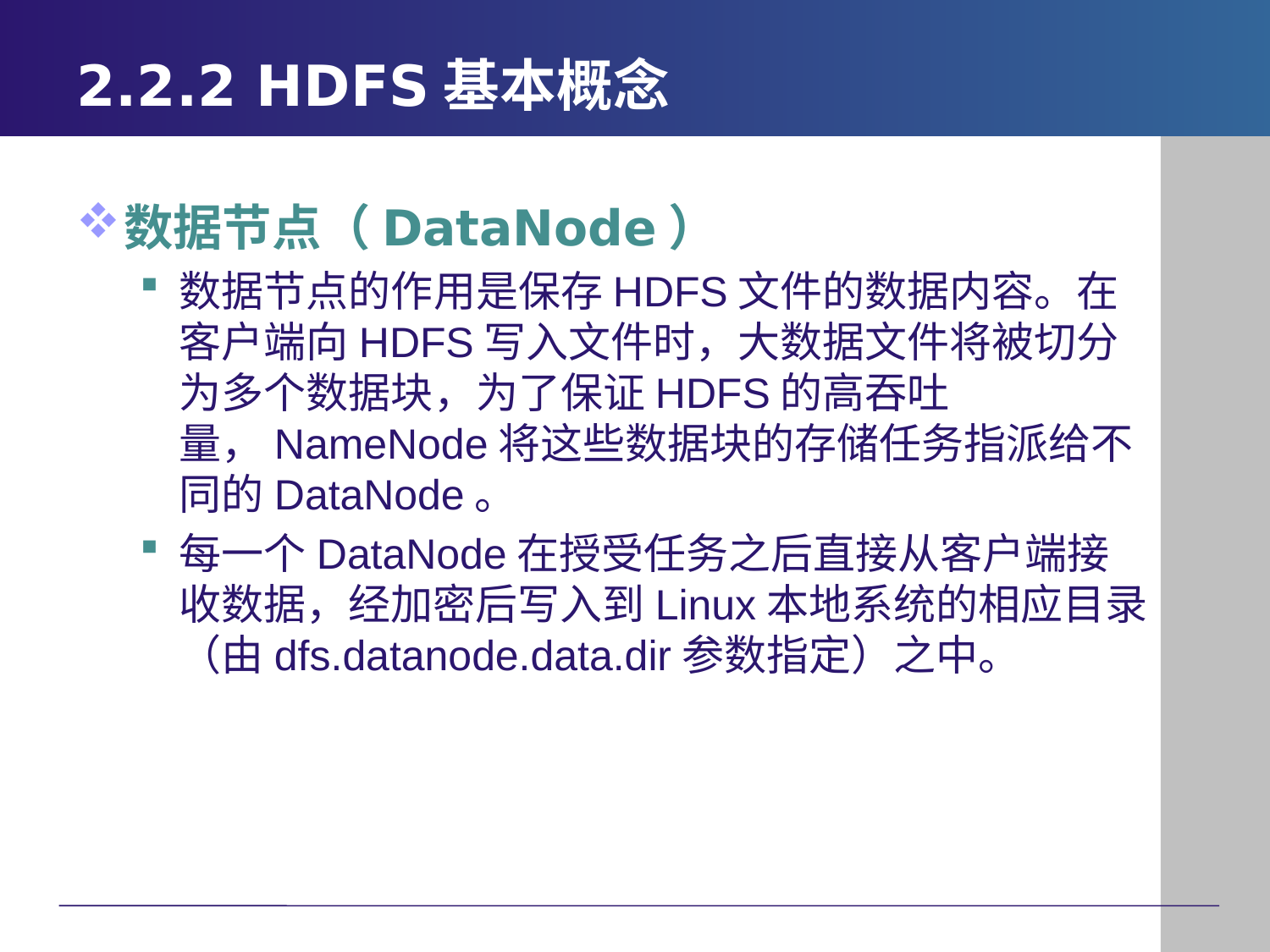

# 2.2.2 HDFS基本概念
数据节点（DataNode）
数据节点的作用是保存HDFS文件的数据内容。在客户端向HDFS写入文件时，大数据文件将被切分为多个数据块，为了保证HDFS的高吞吐量，NameNode将这些数据块的存储任务指派给不同的DataNode。
每一个DataNode在授受任务之后直接从客户端接收数据，经加密后写入到Linux本地系统的相应目录（由dfs.datanode.data.dir参数指定）之中。